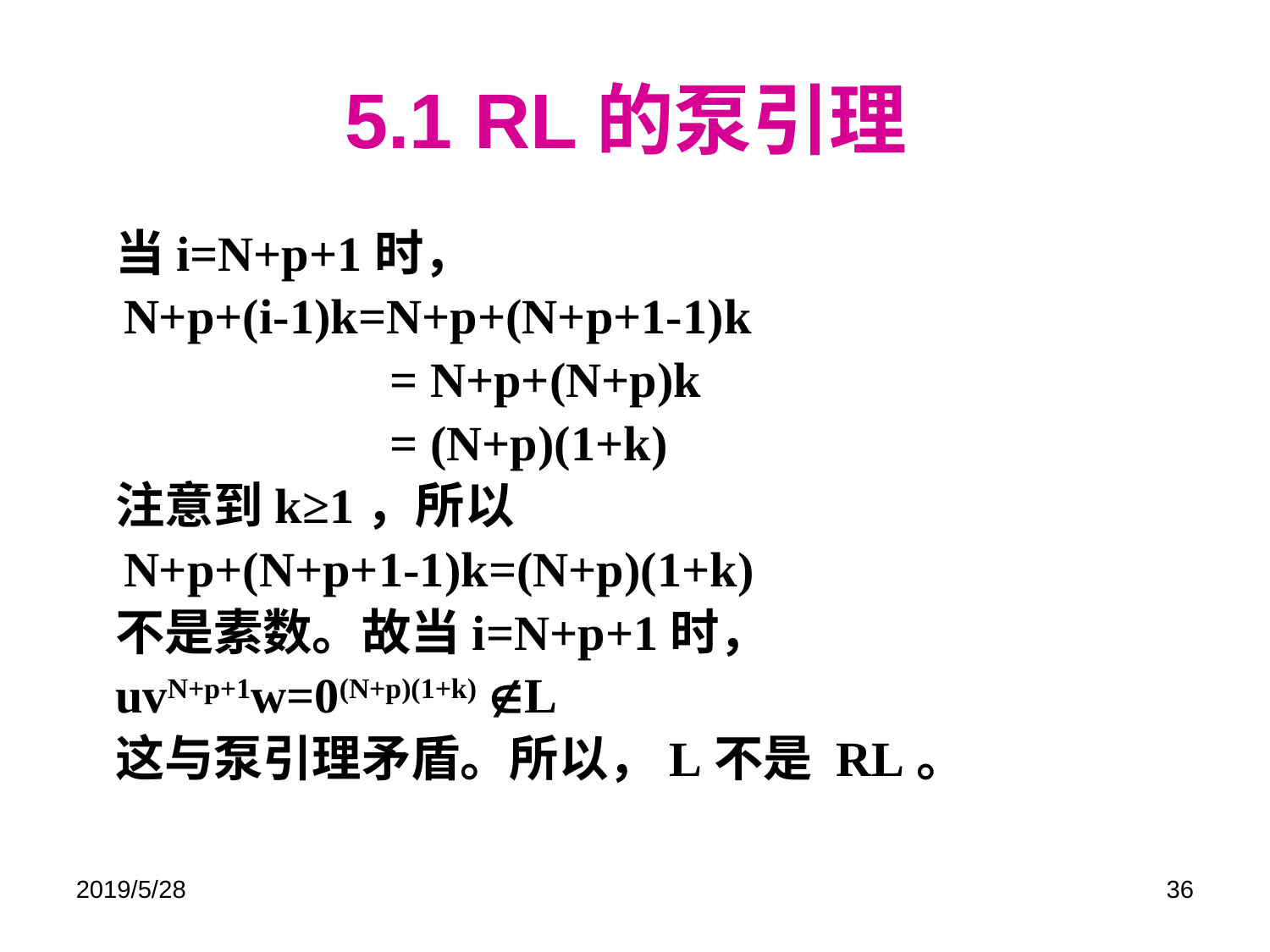

# 5.1 RL的泵引理
当i=N+p+1时，
	N+p+(i-1)k=N+p+(N+p+1-1)k
			 = N+p+(N+p)k
			 = (N+p)(1+k)
注意到k≥1，所以
	N+p+(N+p+1-1)k=(N+p)(1+k)
不是素数。故当i=N+p+1时，
uvN+p+1w=0(N+p)(1+k) ∉L
这与泵引理矛盾。所以，L不是 RL。
2019/5/28
36